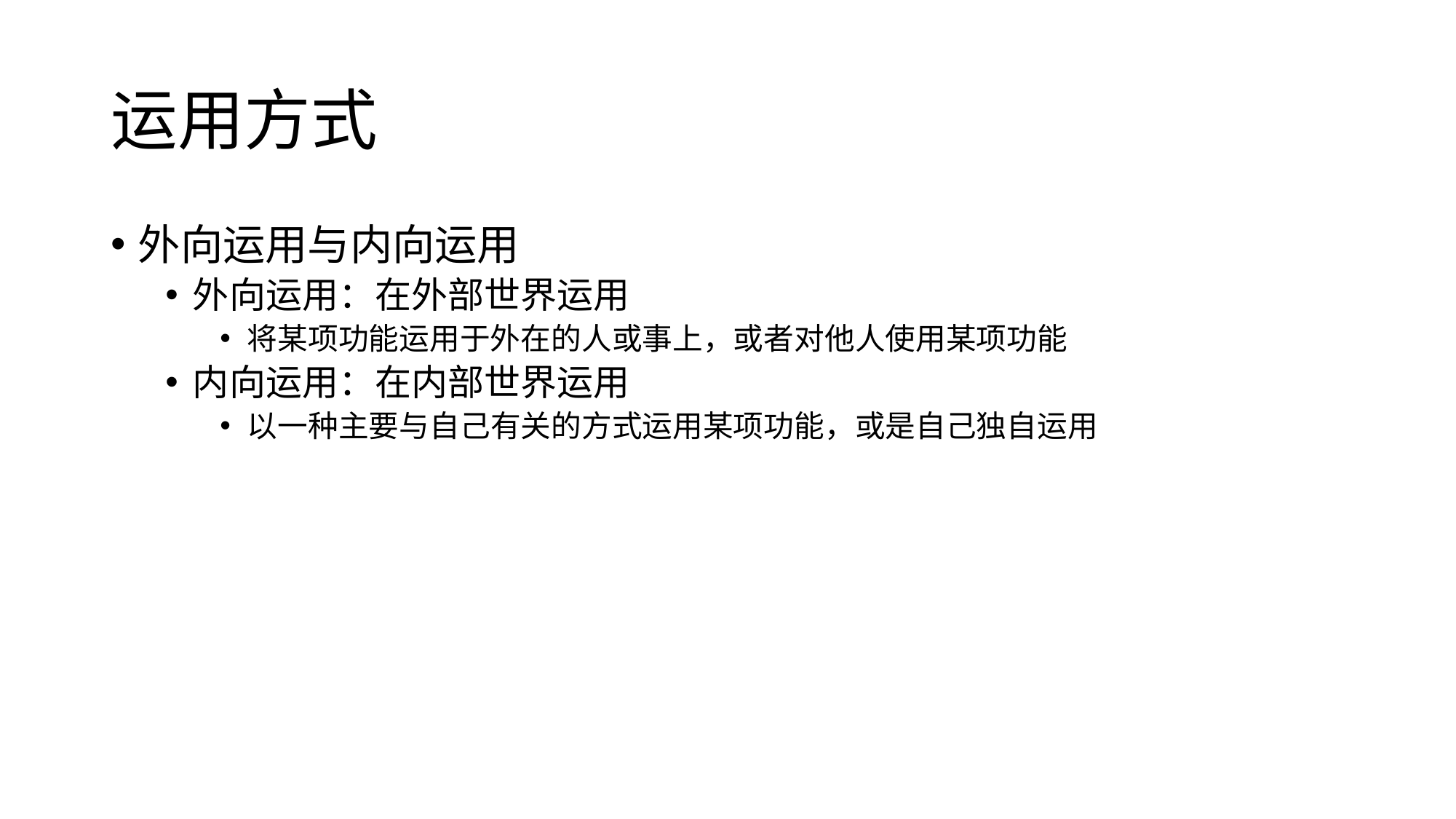

# 运用方式
外向运用与内向运用
外向运用：在外部世界运用
将某项功能运用于外在的人或事上，或者对他人使用某项功能
内向运用：在内部世界运用
以一种主要与自己有关的方式运用某项功能，或是自己独自运用